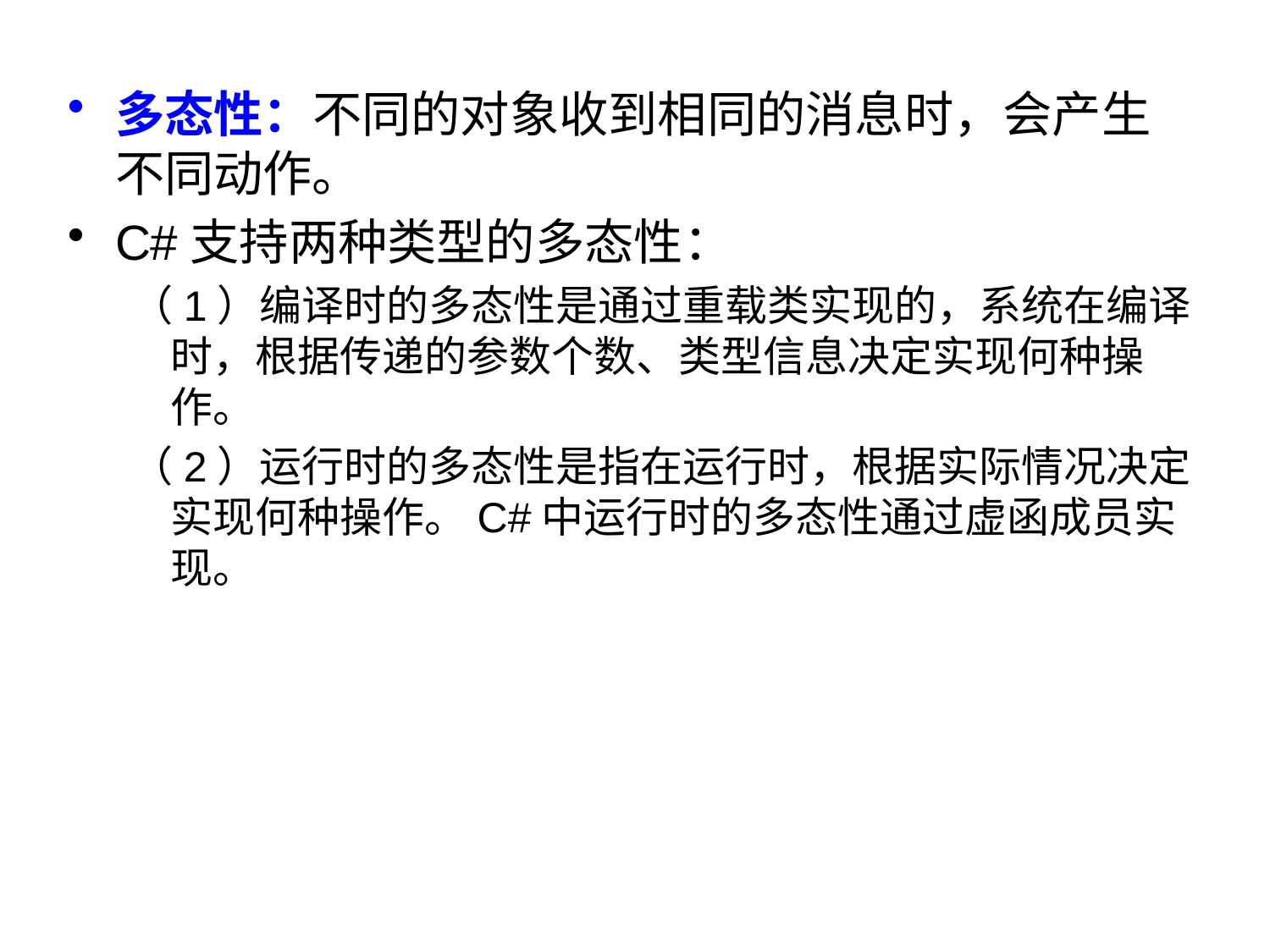

多态性：不同的对象收到相同的消息时，会产生不同动作。
C#支持两种类型的多态性：
（1）编译时的多态性是通过重载类实现的，系统在编译时，根据传递的参数个数、类型信息决定实现何种操作。
（2）运行时的多态性是指在运行时，根据实际情况决定实现何种操作。C#中运行时的多态性通过虚函成员实现。